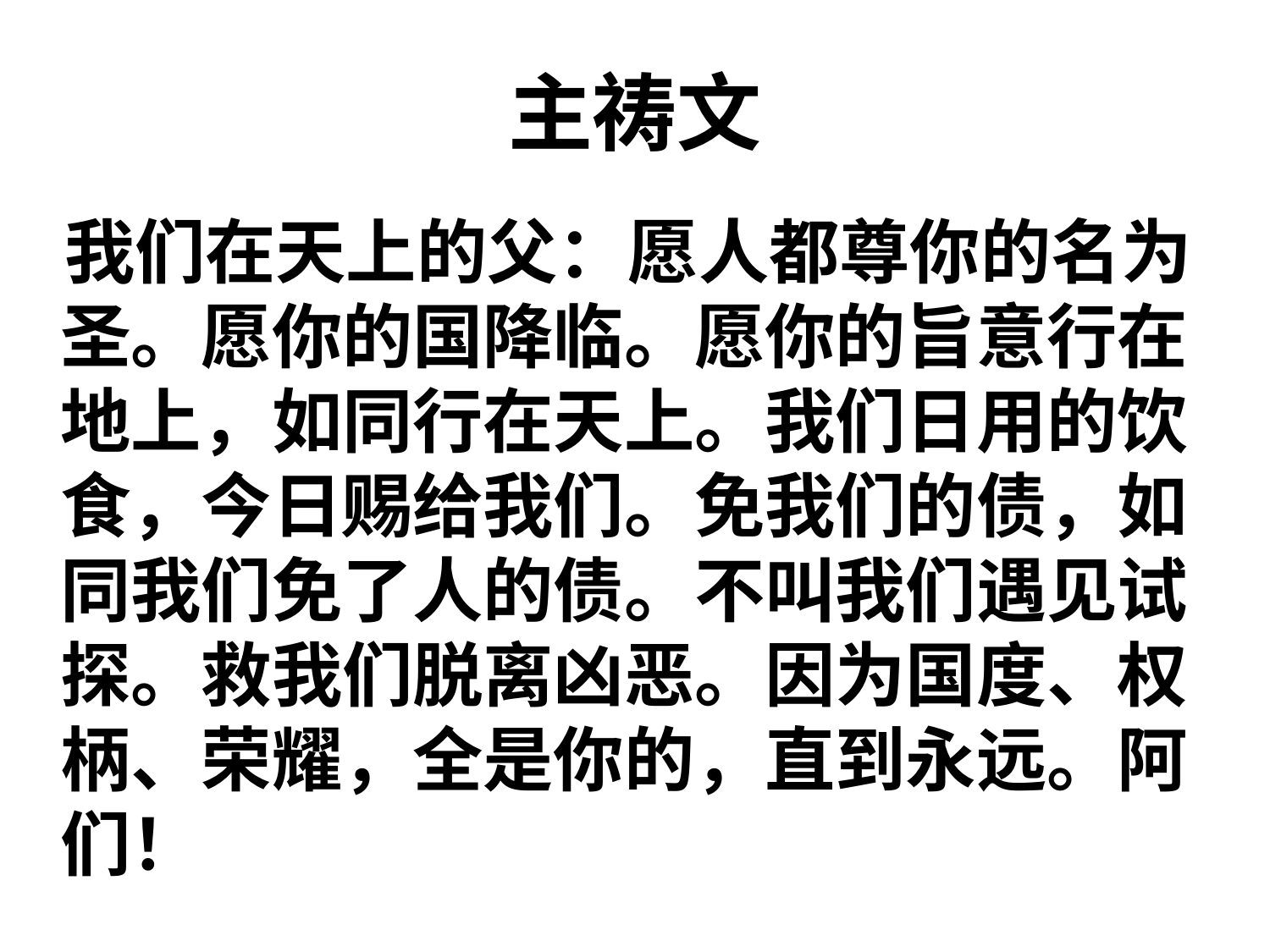

主祷文
   我们在天上的父：愿人都尊你的名为圣。愿你的国降临。愿你的旨意行在地上，如同行在天上。我们日用的饮食，今日赐给我们。免我们的债，如同我们免了人的债。不叫我们遇见试探。救我们脱离凶恶。因为国度、权柄、荣耀，全是你的，直到永远。阿们！